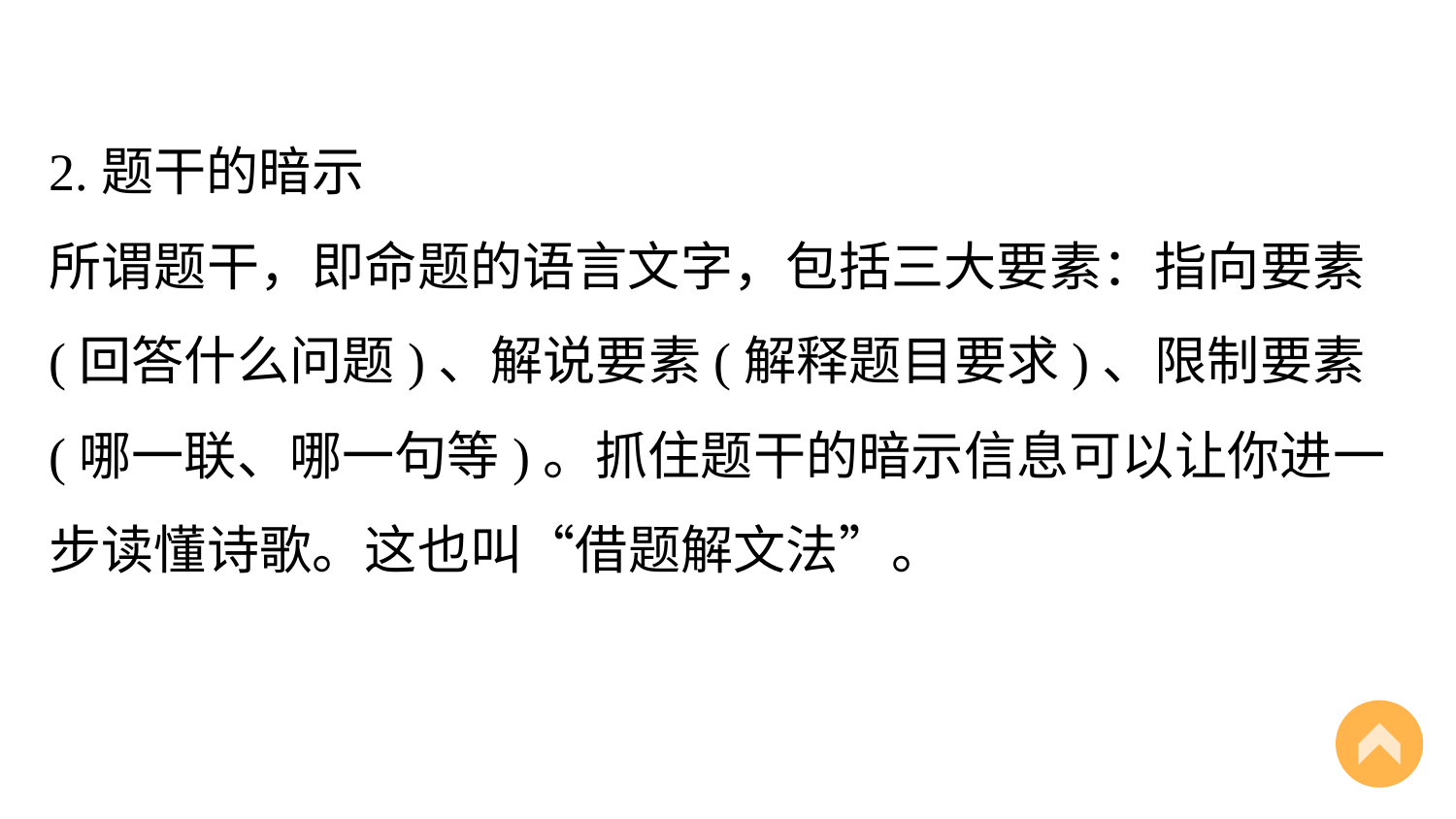

2.题干的暗示
所谓题干，即命题的语言文字，包括三大要素：指向要素(回答什么问题)、解说要素(解释题目要求)、限制要素(哪一联、哪一句等)。抓住题干的暗示信息可以让你进一步读懂诗歌。这也叫“借题解文法”。